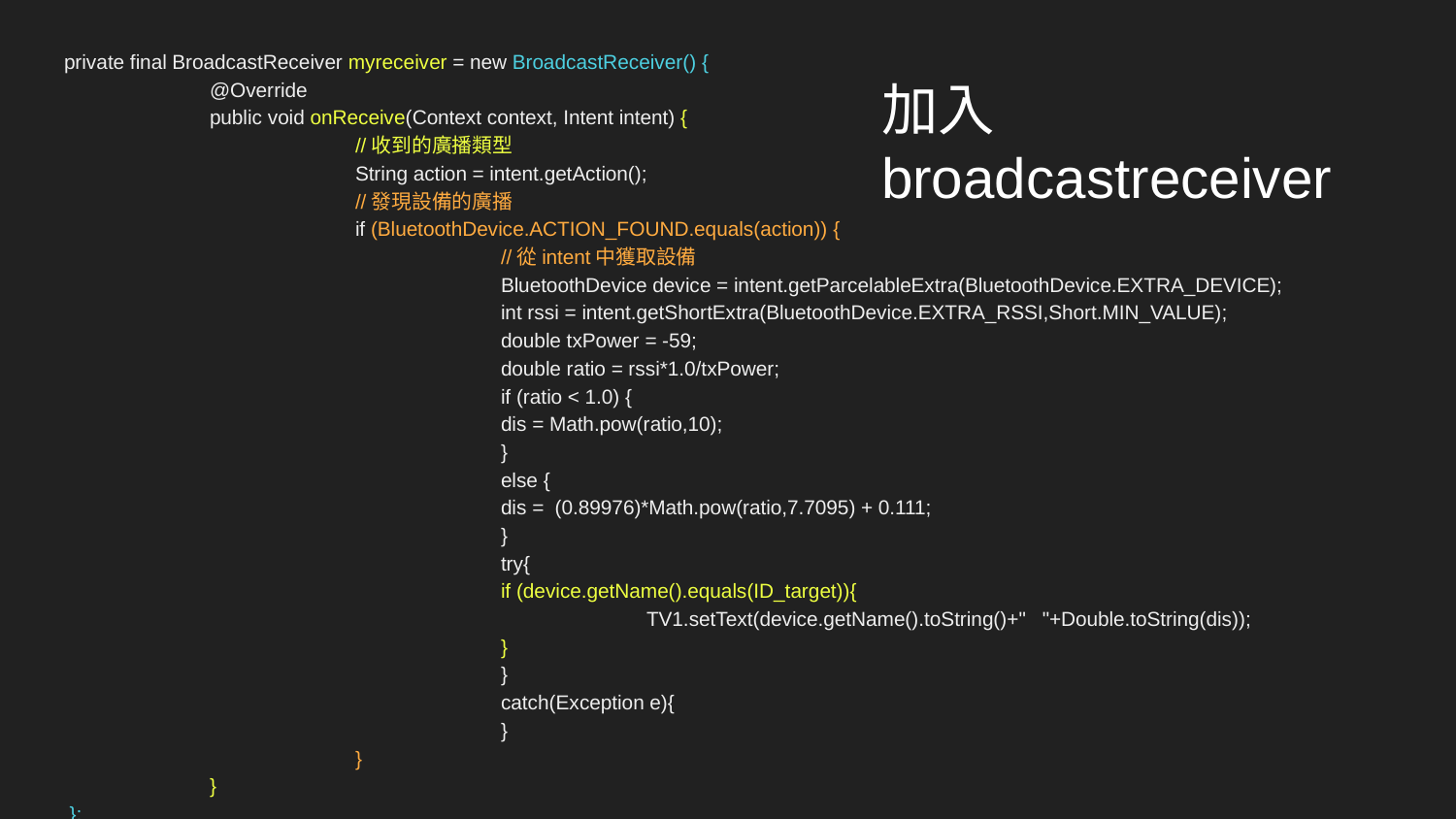

private final BroadcastReceiver myreceiver = new BroadcastReceiver() {
    	@Override
    	public void onReceive(Context context, Intent intent) {
        		//收到的廣播類型
        		String action = intent.getAction();
        		//發現設備的廣播
        		if (BluetoothDevice.ACTION_FOUND.equals(action)) {
            			//從intent中獲取設備
            			BluetoothDevice device = intent.getParcelableExtra(BluetoothDevice.EXTRA_DEVICE);
            			int rssi = intent.getShortExtra(BluetoothDevice.EXTRA_RSSI,Short.MIN_VALUE);
            			double txPower = -59;
            			double ratio = rssi*1.0/txPower;
            			if (ratio < 1.0) {
                			dis = Math.pow(ratio,10);
            			}
            			else {
                			dis =  (0.89976)*Math.pow(ratio,7.7095) + 0.111;
            			}
            			try{
                			if (device.getName().equals(ID_target)){
                        				TV1.setText(device.getName().toString()+"   "+Double.toString(dis));
                			}
            			}
            			catch(Exception e){
            			}
        		}
    	}
 };
# 加入broadcastreceiver